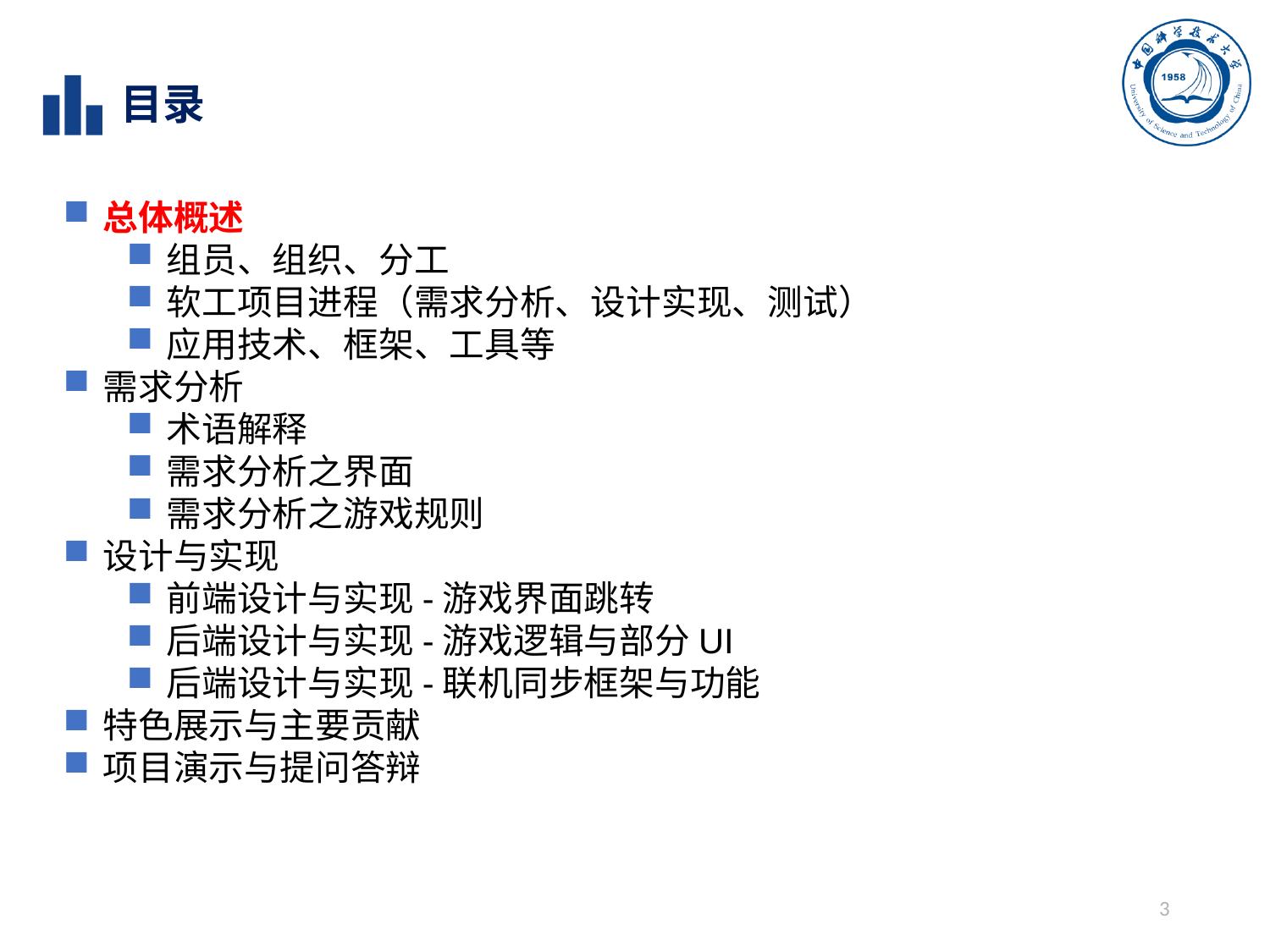

目录
总体概述
组员、组织、分工
软工项目进程（需求分析、设计实现、测试）
应用技术、框架、工具等
需求分析
术语解释
需求分析之界面
需求分析之游戏规则
设计与实现
前端设计与实现-游戏界面跳转
后端设计与实现-游戏逻辑与部分UI
后端设计与实现-联机同步框架与功能
特色展示与主要贡献
项目演示与提问答辩
3